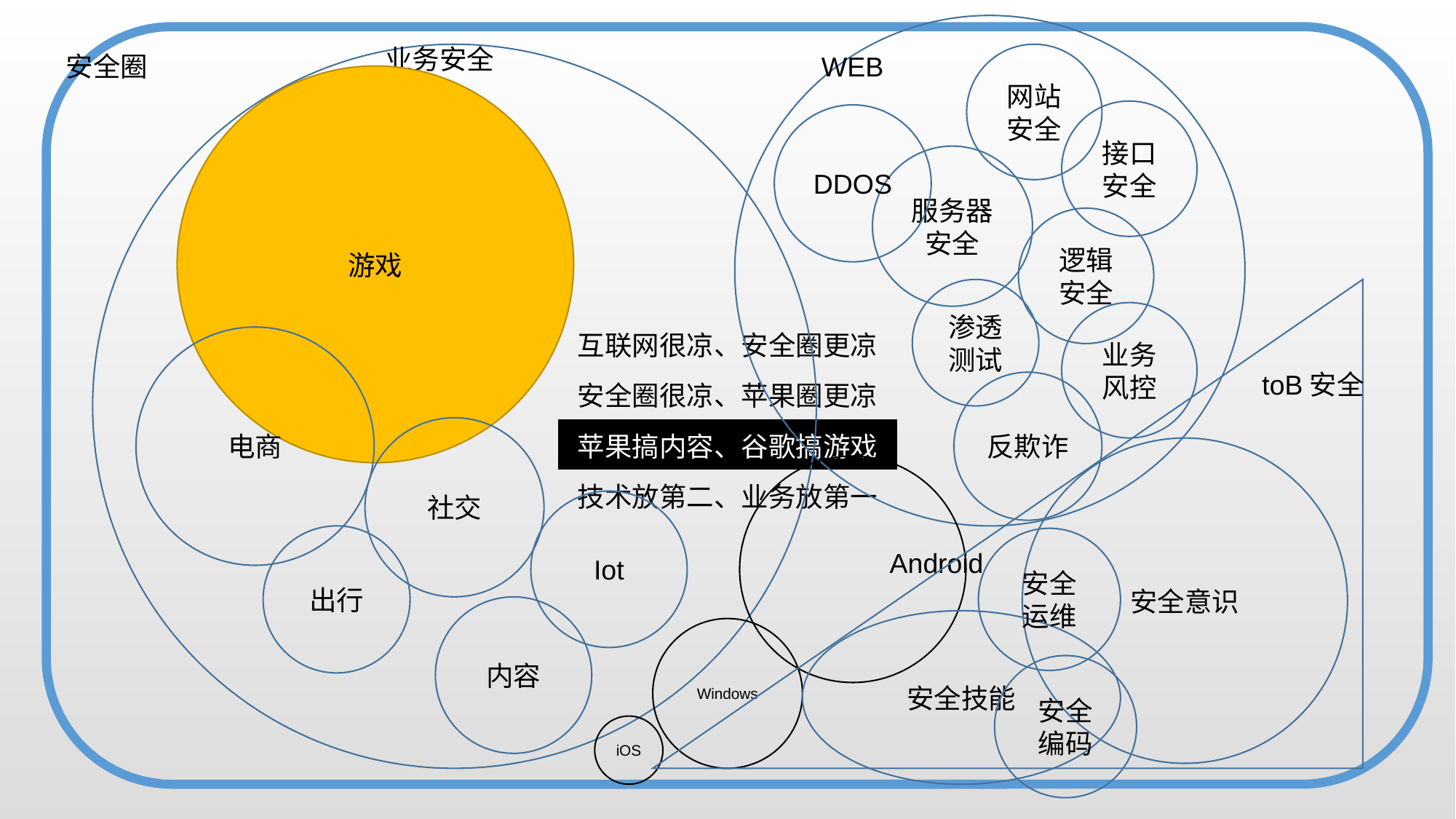

业务安全
安全圈

WEB
网站安全
游戏
接口安全
DDOS
服务器安全
逻辑安全

渗透测试
业务风控
| 互联网很凉、安全圈更凉 |
| --- |
| 安全圈很凉、苹果圈更凉 |
| 苹果搞内容、谷歌搞游戏 |
| 技术放第二、业务放第一 |
电商
toB安全
反欺诈
社交
安全意识

Iot
出行
安全运维
Android
内容
安全技能
Windows
安全编码
iOS